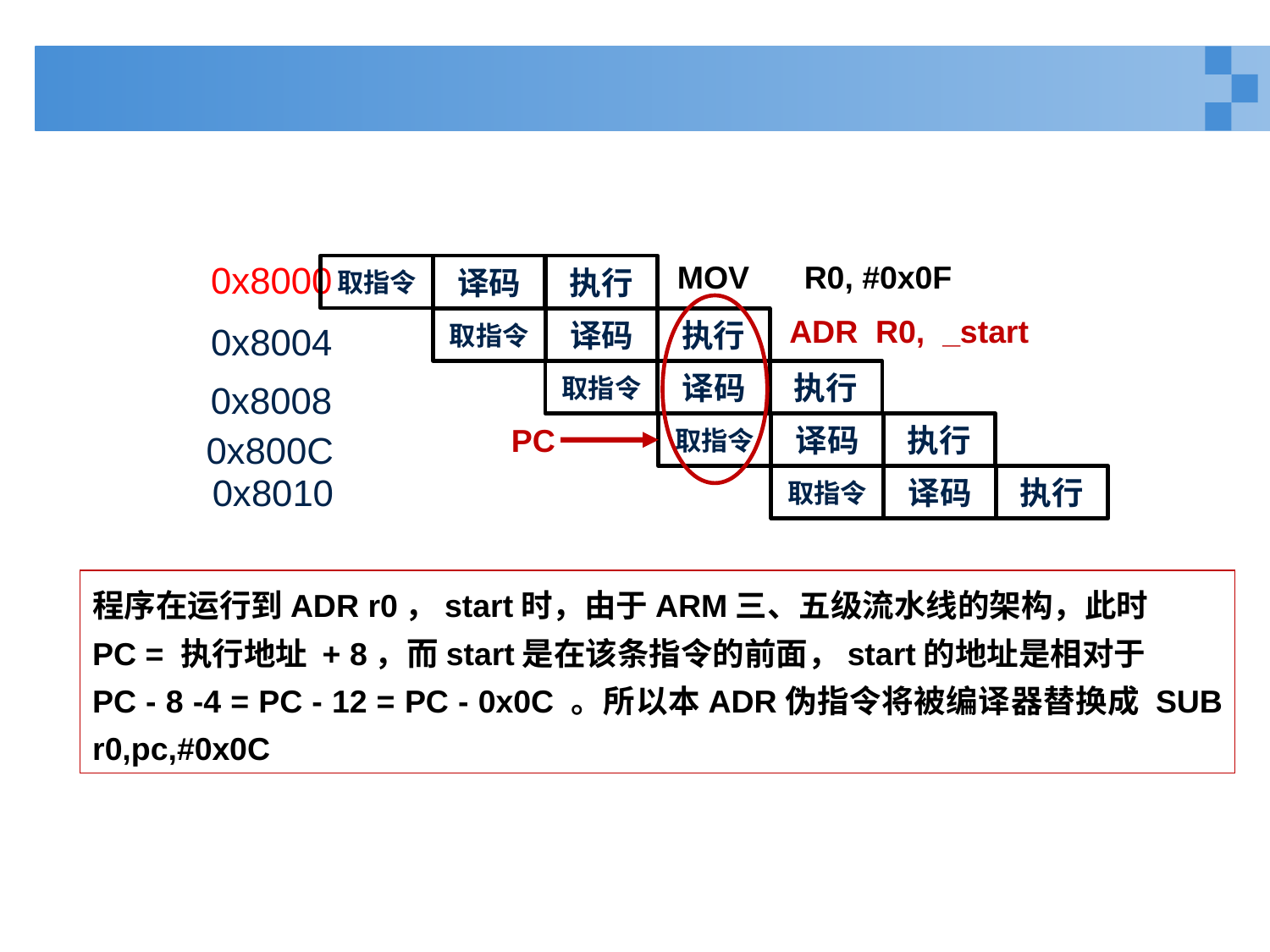

ARM伪指令——小范围的地址读取
0x8000
MOV	R0, #0x0F
取指令
译码
执行
取指令
译码
执行
取指令
译码
执行
取指令
译码
执行
取指令
译码
执行

ADR  R0,  _start
0x8004
0x8008
PC
0x800C
0x8010
程序在运行到ADR r0，start时，由于ARM三、五级流水线的架构，此时
PC = 执行地址 + 8，而start是在该条指令的前面，start的地址是相对于
PC - 8 -4 = PC - 12 = PC - 0x0C 。所以本ADR伪指令将被编译器替换成 SUB r0,pc,#0x0C